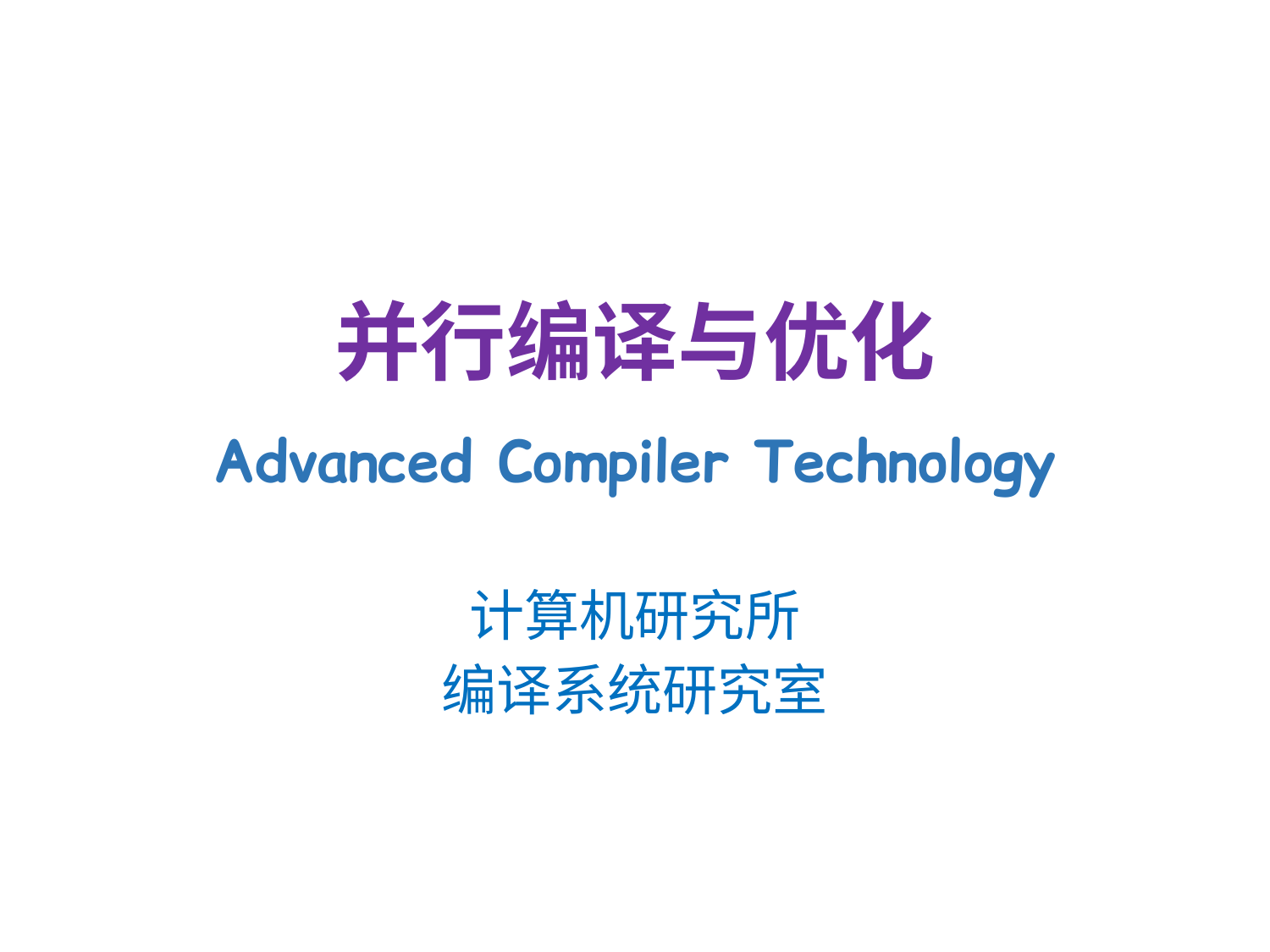

# 并行编译与优化 Advanced Compiler Technology

计算机研究所
编译系统研究室